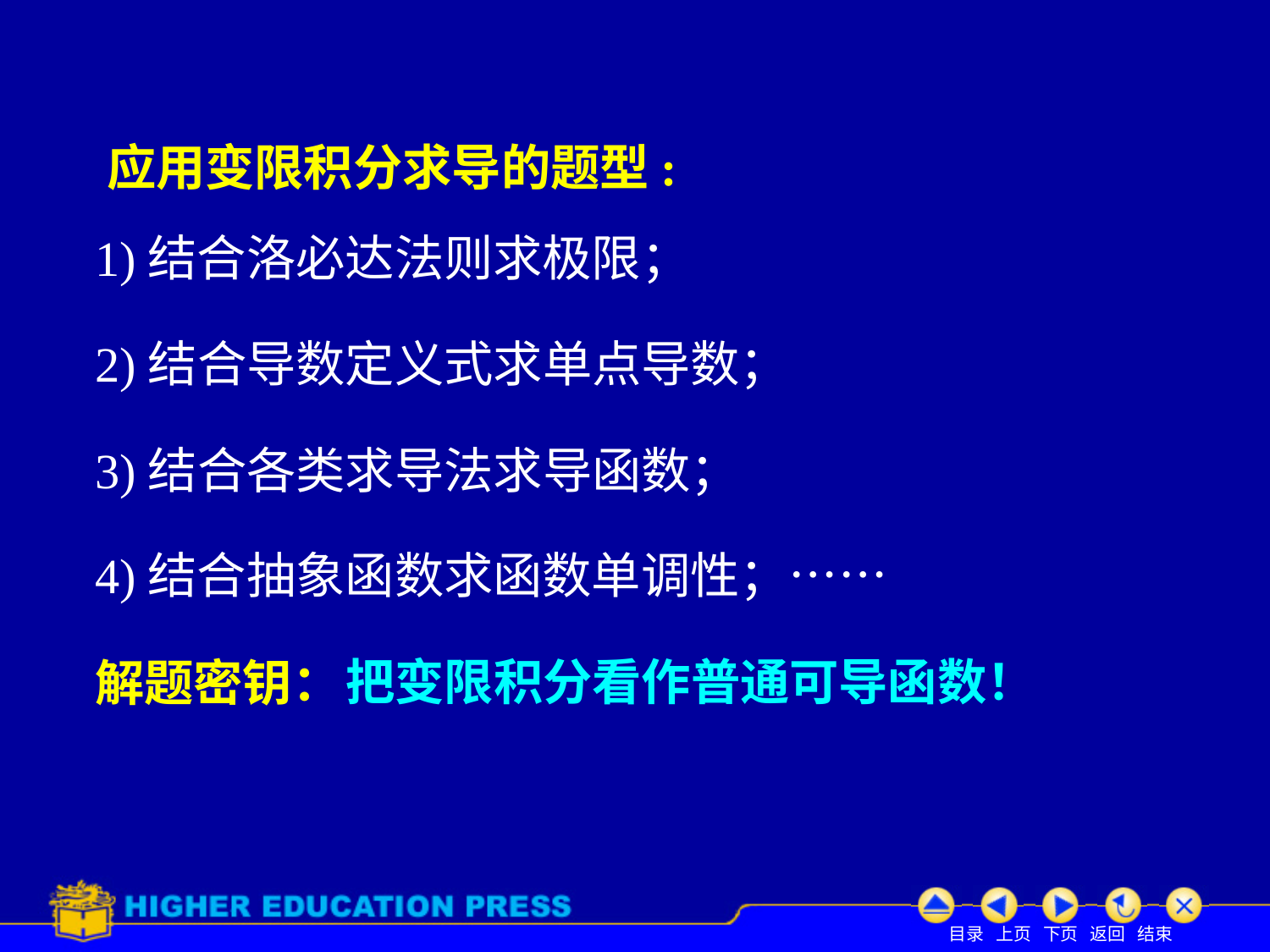

应用变限积分求导的题型:
1)结合洛必达法则求极限；
2)结合导数定义式求单点导数；
3)结合各类求导法求导函数；
4)结合抽象函数求函数单调性；……
# 解题密钥：
把变限积分看作普通可导函数！